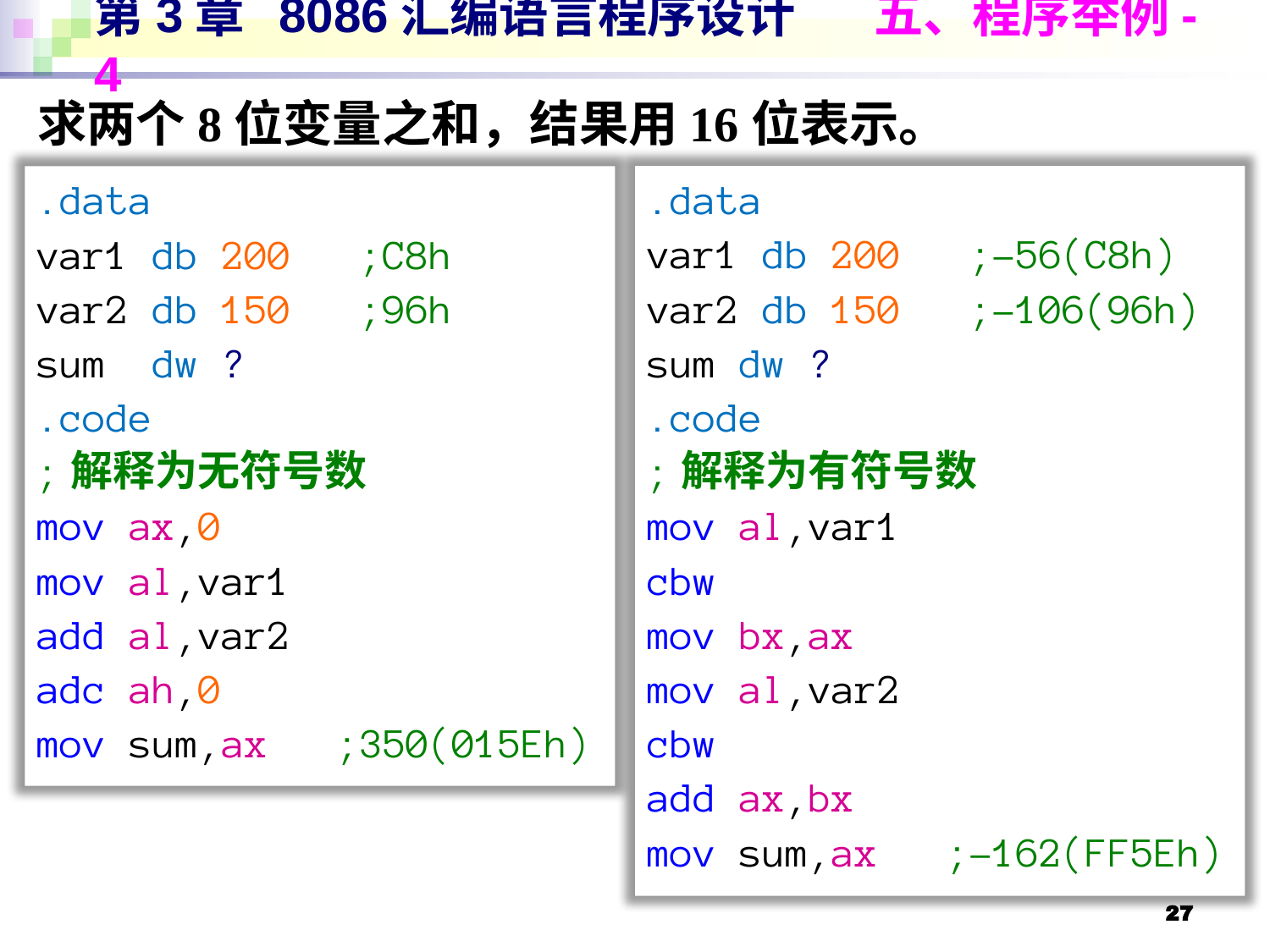

# 第3章  8086汇编语言程序设计       五、程序举例-4
求两个8位变量之和，结果用16位表示。
.data
var1 db 200   ;-56(C8h)
var2 db 150   ;-106(96h)
sum dw ?
.code
;解释为有符号数
mov al,var1
cbw
mov bx,ax
mov al,var2
cbw
add ax,bx
mov sum,ax   ;-162(FF5Eh)
.data
var1 db 200   ;C8h
var2 db 150   ;96h
sum  dw ?
.code
;解释为无符号数
mov ax,0
mov al,var1
add al,var2
adc ah,0
mov sum,ax   ;350(015Eh)
27